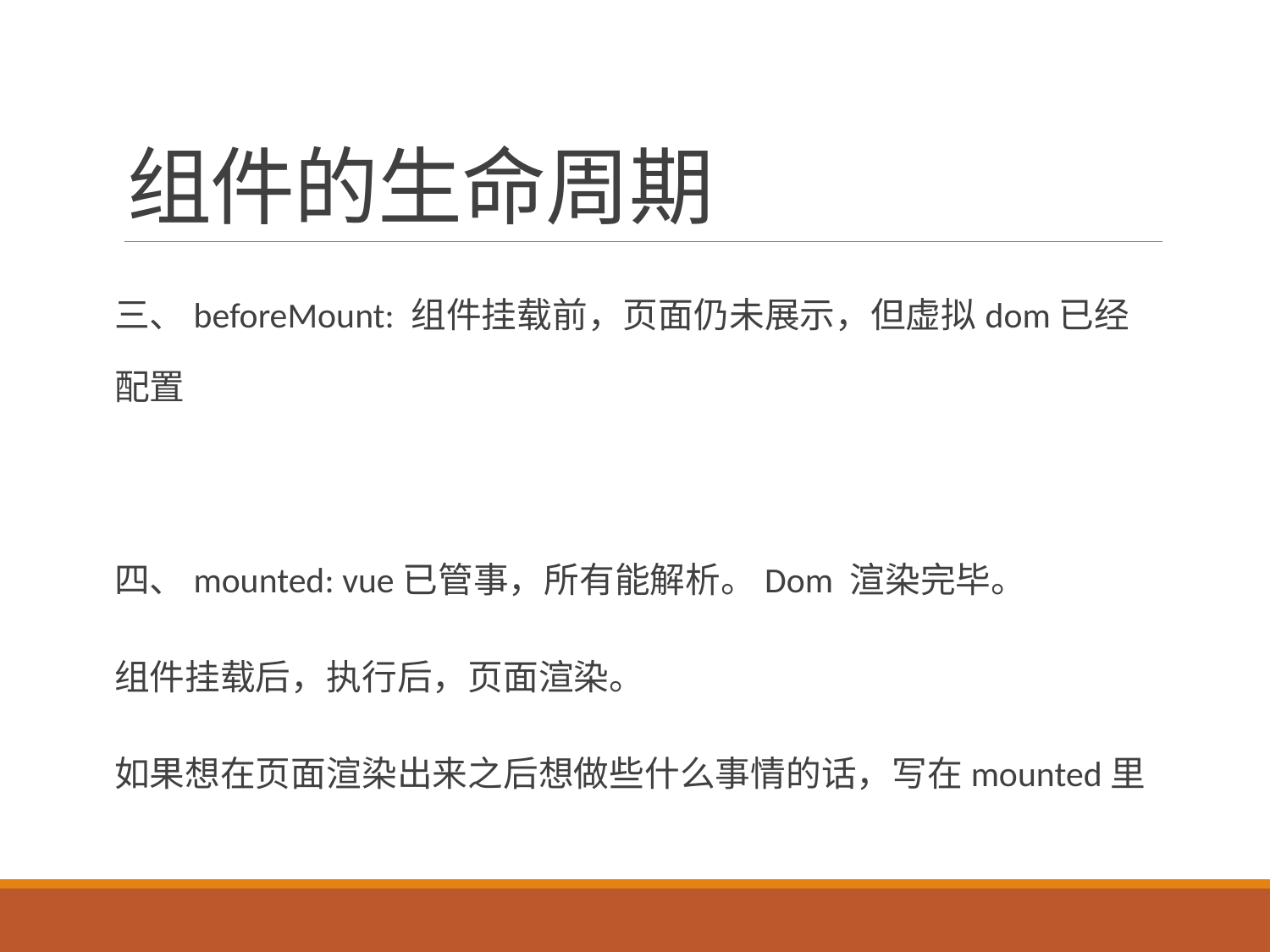

# 组件的生命周期
三、beforeMount: 组件挂载前，页面仍未展示，但虚拟dom已经配置

四、mounted: vue已管事，所有能解析。Dom 渲染完毕。
组件挂载后，执行后，页面渲染。
如果想在页面渲染出来之后想做些什么事情的话，写在mounted里